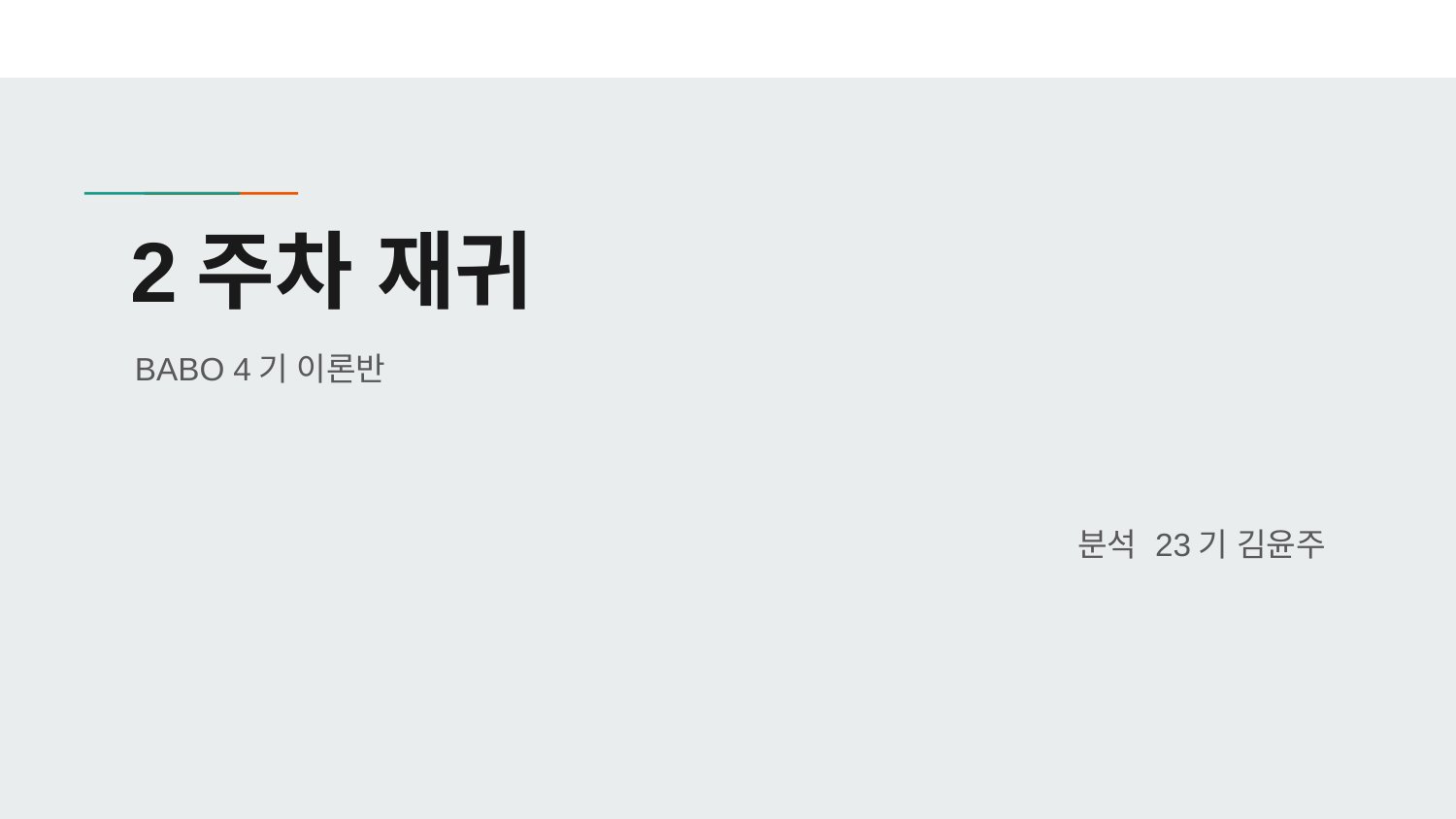

# 2주차 재귀
BABO 4기 이론반
분석 23기 김윤주